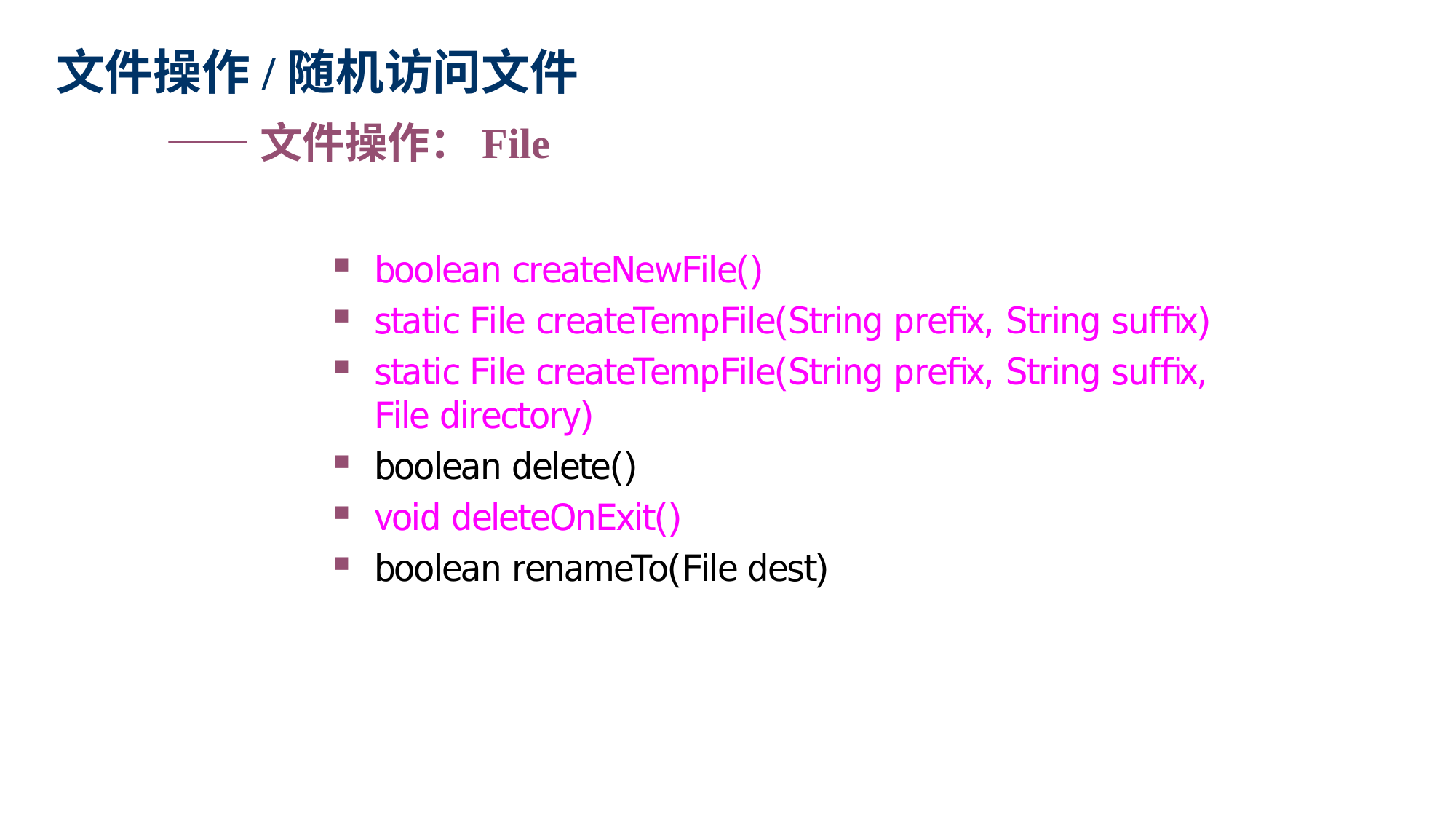

文件操作/随机访问文件
	——文件操作：File
boolean createNewFile()
static File createTempFile(String prefix, String suffix)
static File createTempFile(String prefix, String suffix, File directory)
boolean delete()
void deleteOnExit()
boolean renameTo(File dest)